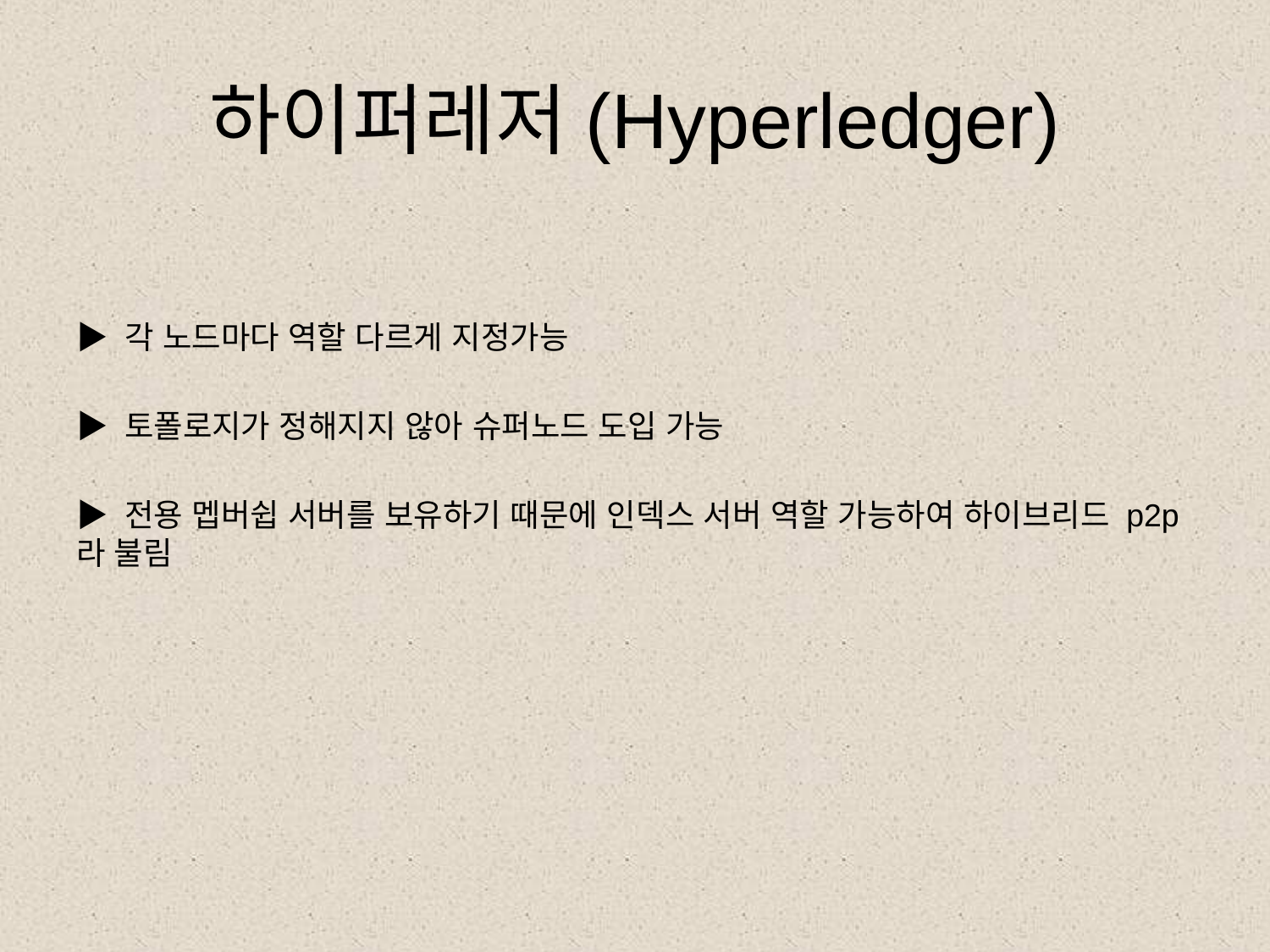

# 하이퍼레저(Hyperledger)

▶ 각 노드마다 역할 다르게 지정가능

▶ 토폴로지가 정해지지 않아 슈퍼노드 도입 가능

▶ 전용 멥버쉽 서버를 보유하기 때문에 인덱스 서버 역할 가능하여 하이브리드 p2p라 불림